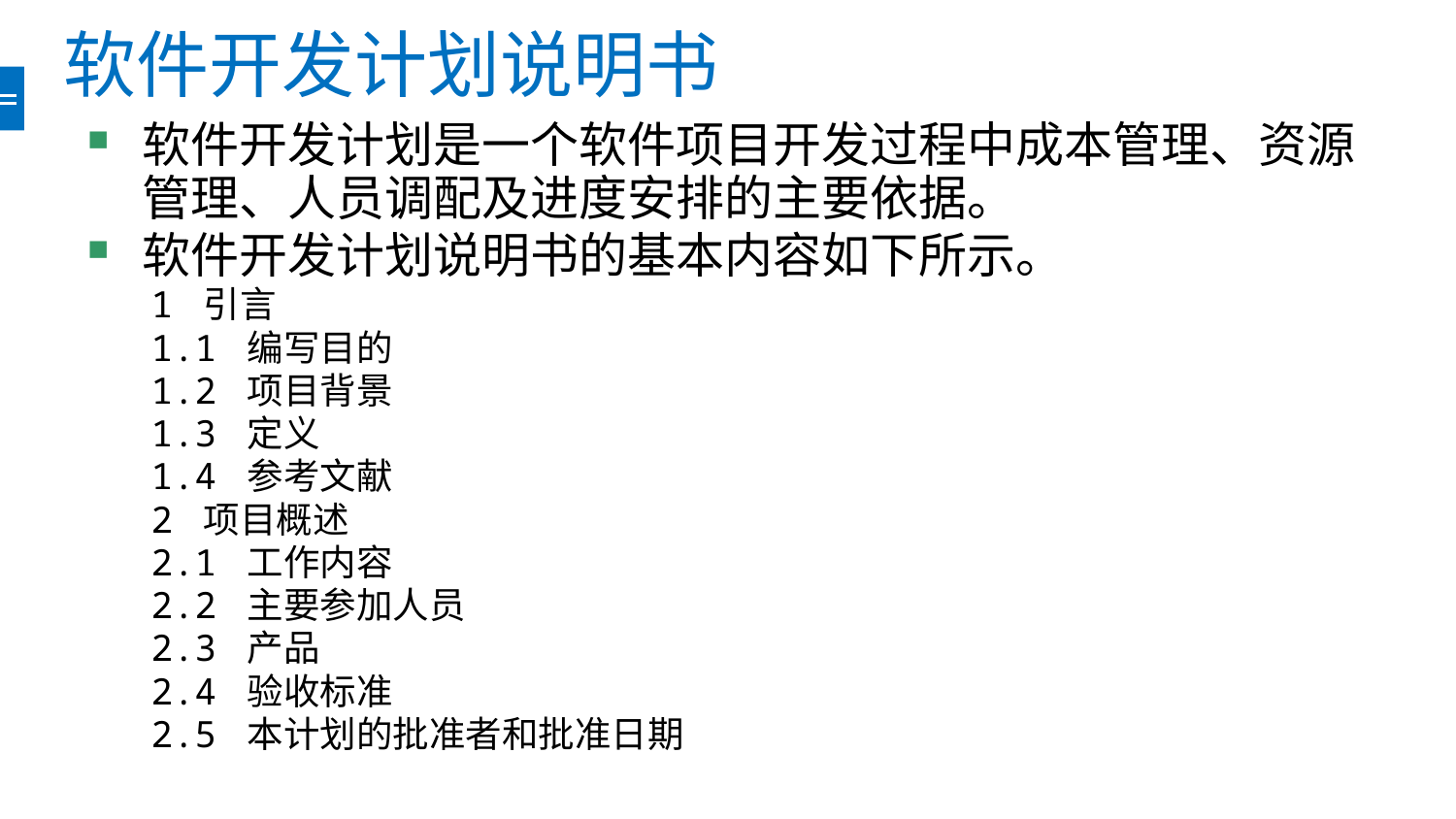

# 软件开发计划说明书
软件开发计划是一个软件项目开发过程中成本管理、资源管理、人员调配及进度安排的主要依据。
软件开发计划说明书的基本内容如下所示。
1 引言
1.1 编写目的
1.2 项目背景
1.3 定义
1.4 参考文献
2 项目概述
2.1 工作内容
2.2 主要参加人员
2.3 产品
2.4 验收标准
2.5 本计划的批准者和批准日期